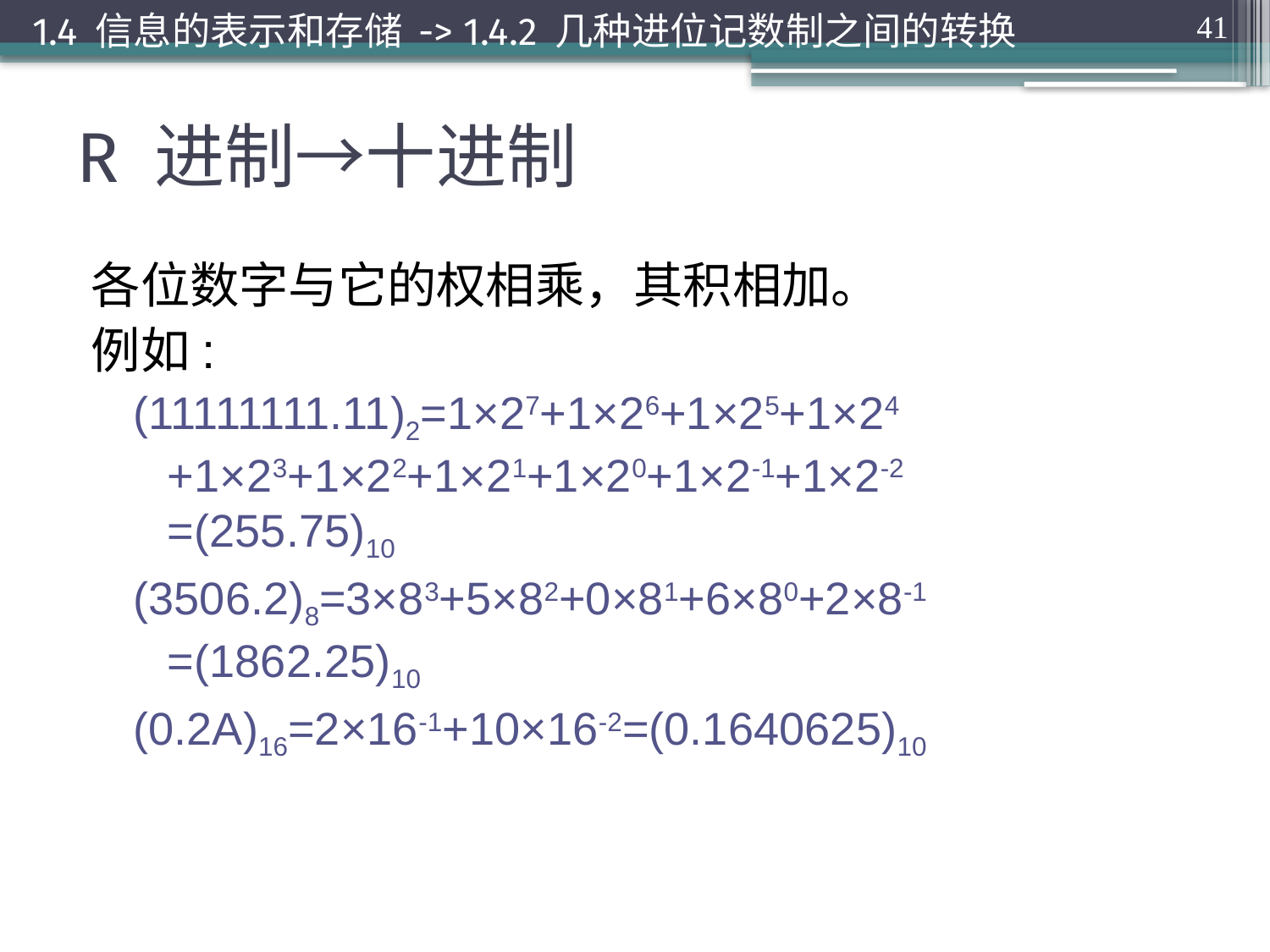

1.4 信息的表示和存储 -> 1.4.2 几种进位记数制之间的转换
41
# R 进制→十进制
各位数字与它的权相乘，其积相加。
例如:
(11111111.11)2=1×27+1×26+1×25+1×24
+1×23+1×22+1×21+1×20+1×2-1+1×2-2
=(255.75)10
(3506.2)8=3×83+5×82+0×81+6×80+2×8-1
=(1862.25)10
(0.2A)16=2×16-1+10×16-2=(0.1640625)10